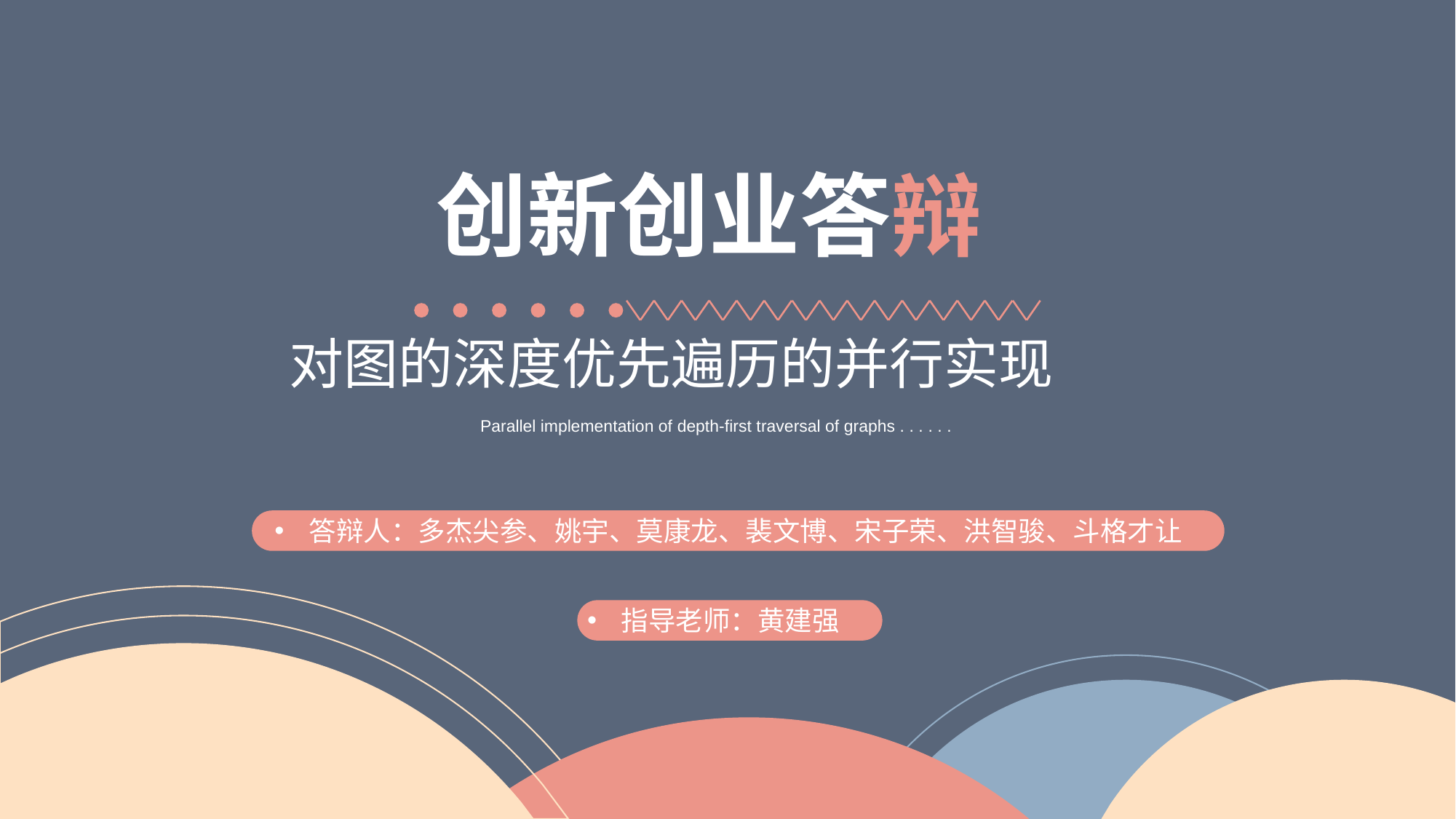

创新创业答辩

对图的深度优先遍历的并行实现
Parallel implementation of depth-first traversal of graphs . . . . . .

答辩人：多杰尖参、姚宇、莫康龙、裴文博、宋子荣、洪智骏、斗格才让

指导老师：黄建强